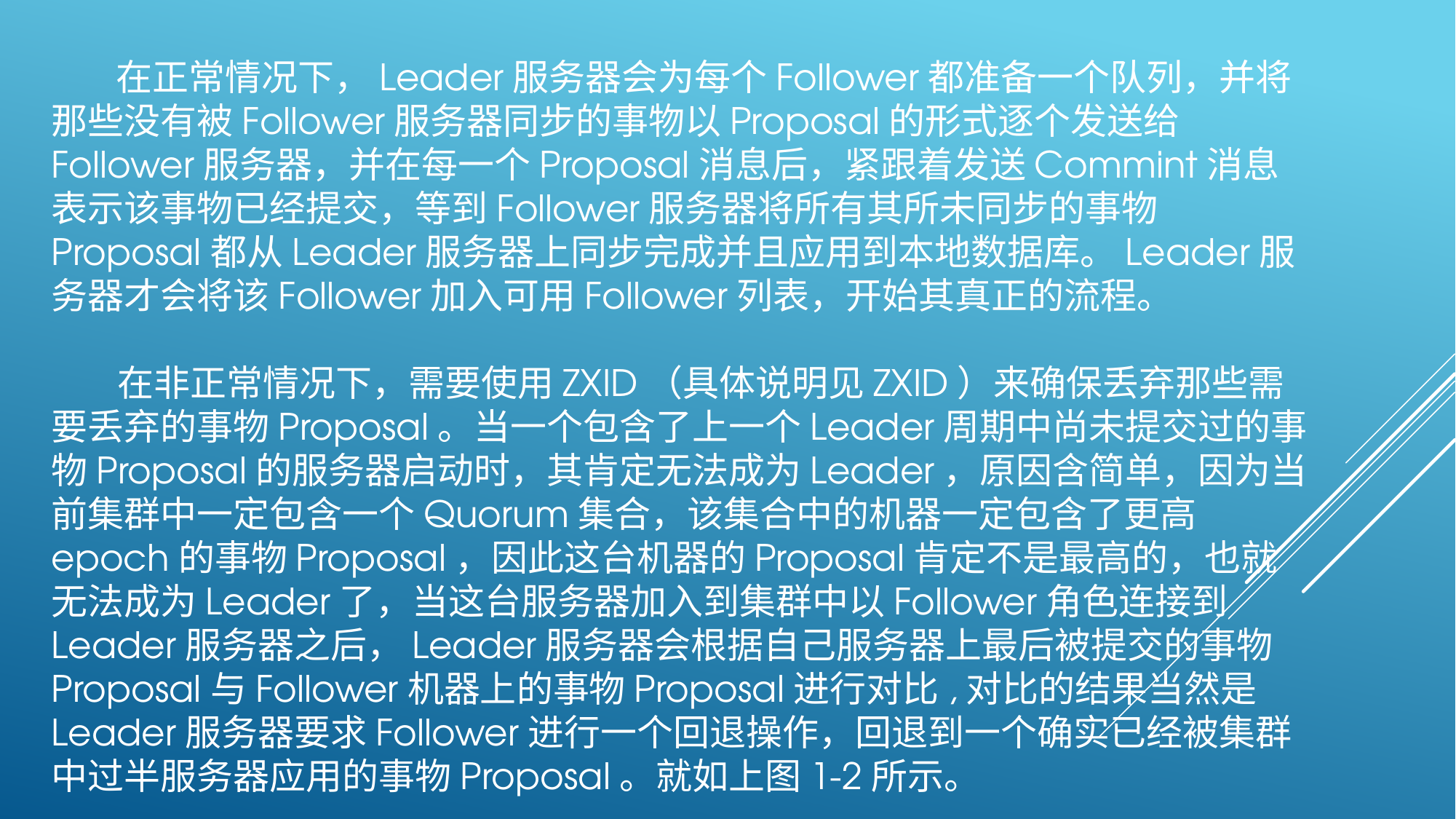

在正常情况下，Leader服务器会为每个Follower都准备一个队列，并将那些没有被Follower服务器同步的事物以Proposal的形式逐个发送给Follower服务器，并在每一个Proposal消息后，紧跟着发送Commint消息表示该事物已经提交，等到Follower服务器将所有其所未同步的事物Proposal都从Leader服务器上同步完成并且应用到本地数据库。Leader服务器才会将该Follower加入可用Follower列表，开始其真正的流程。

       在非正常情况下，需要使用ZXID（具体说明见ZXID）来确保丢弃那些需要丢弃的事物Proposal。当一个包含了上一个Leader周期中尚未提交过的事物Proposal的服务器启动时，其肯定无法成为Leader，原因含简单，因为当前集群中一定包含一个Quorum集合，该集合中的机器一定包含了更高epoch的事物Proposal，因此这台机器的Proposal肯定不是最高的，也就无法成为Leader了，当这台服务器加入到集群中以Follower角色连接到Leader服务器之后，Leader服务器会根据自己服务器上最后被提交的事物Proposal与Follower机器上的事物Proposal进行对比,对比的结果当然是Leader服务器要求Follower进行一个回退操作，回退到一个确实已经被集群中过半服务器应用的事物Proposal。就如上图1-2所示。